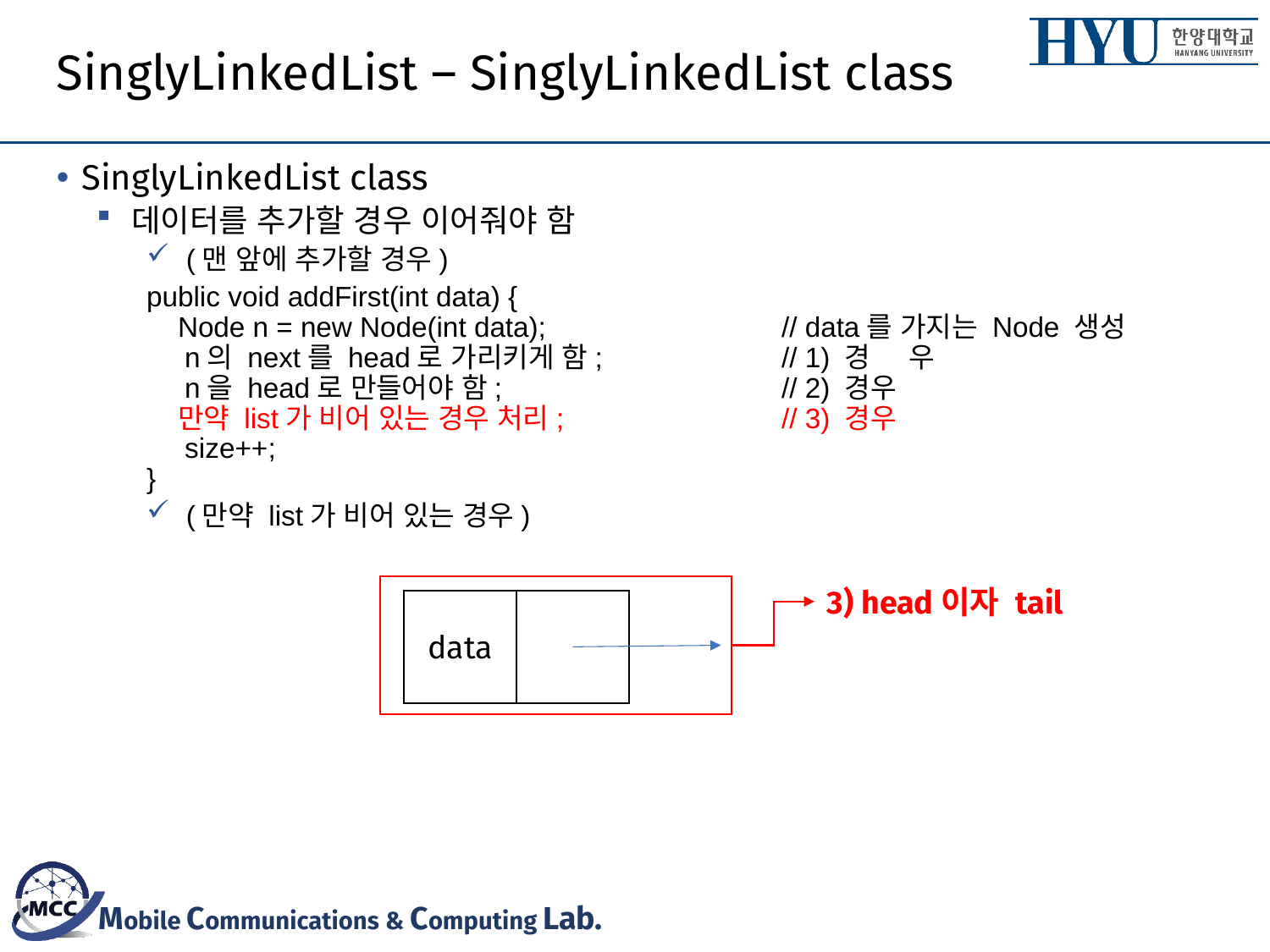

# SinglyLinkedList – SinglyLinkedList class

SinglyLinkedList class
데이터를 추가할 경우 이어줘야 함
(맨 앞에 추가할 경우)
public void addFirst(int data) {
    Node n = new Node(int data);		// data를 가지는 Node 생성
    n의 next를 head로 가리키게 함;		// 1) 경	우
    n을 head로 만들어야 함;			// 2) 경우
    만약 list가 비어 있는 경우 처리;		// 3) 경우
    size++;
}
(만약 list가 비어 있는 경우)

3) head이자 tail

data